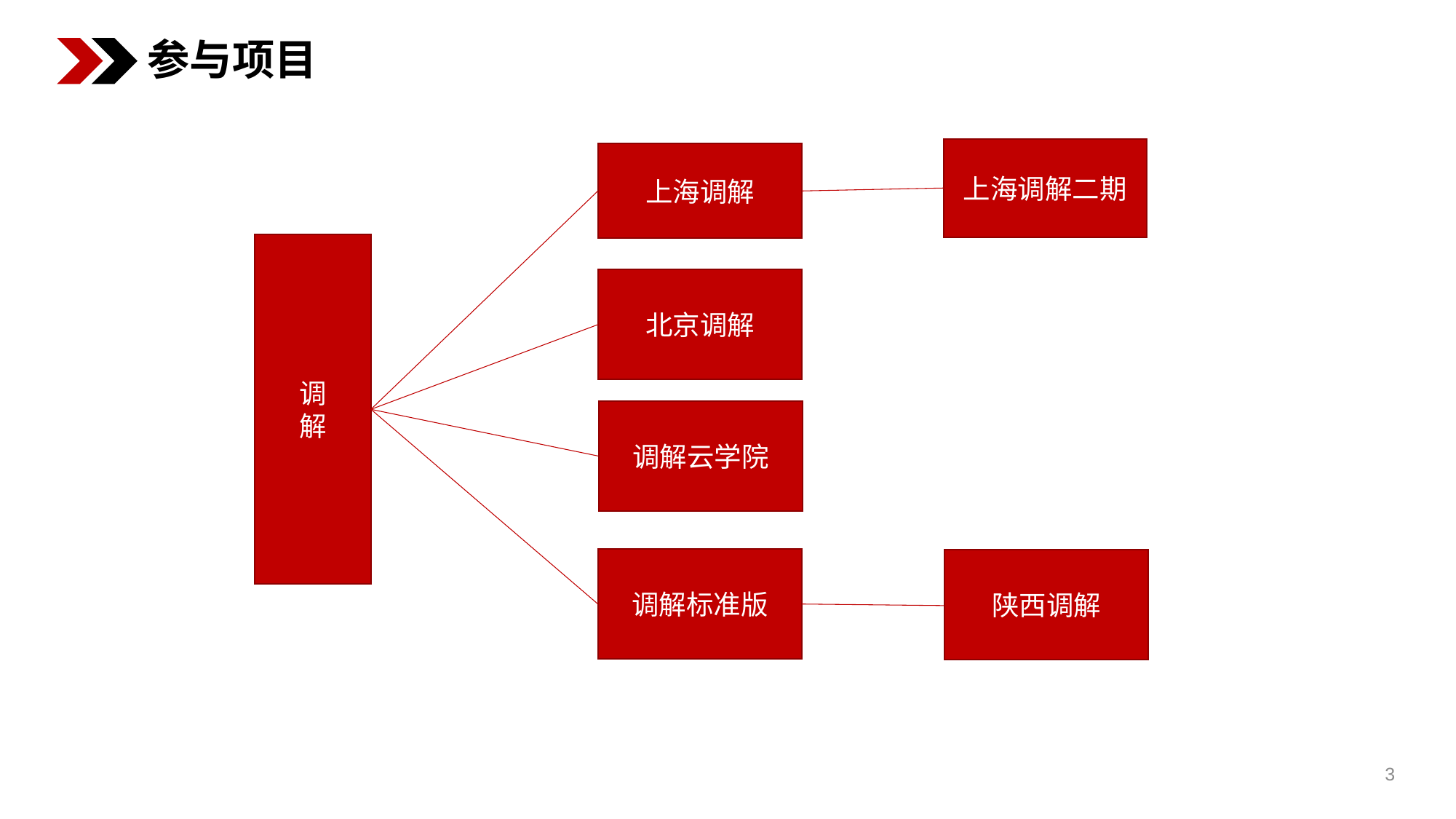

参与项目

上海调解二期
上海调解

调
解
北京调解
调解云学院

调解标准版
陕西调解
续约率

3